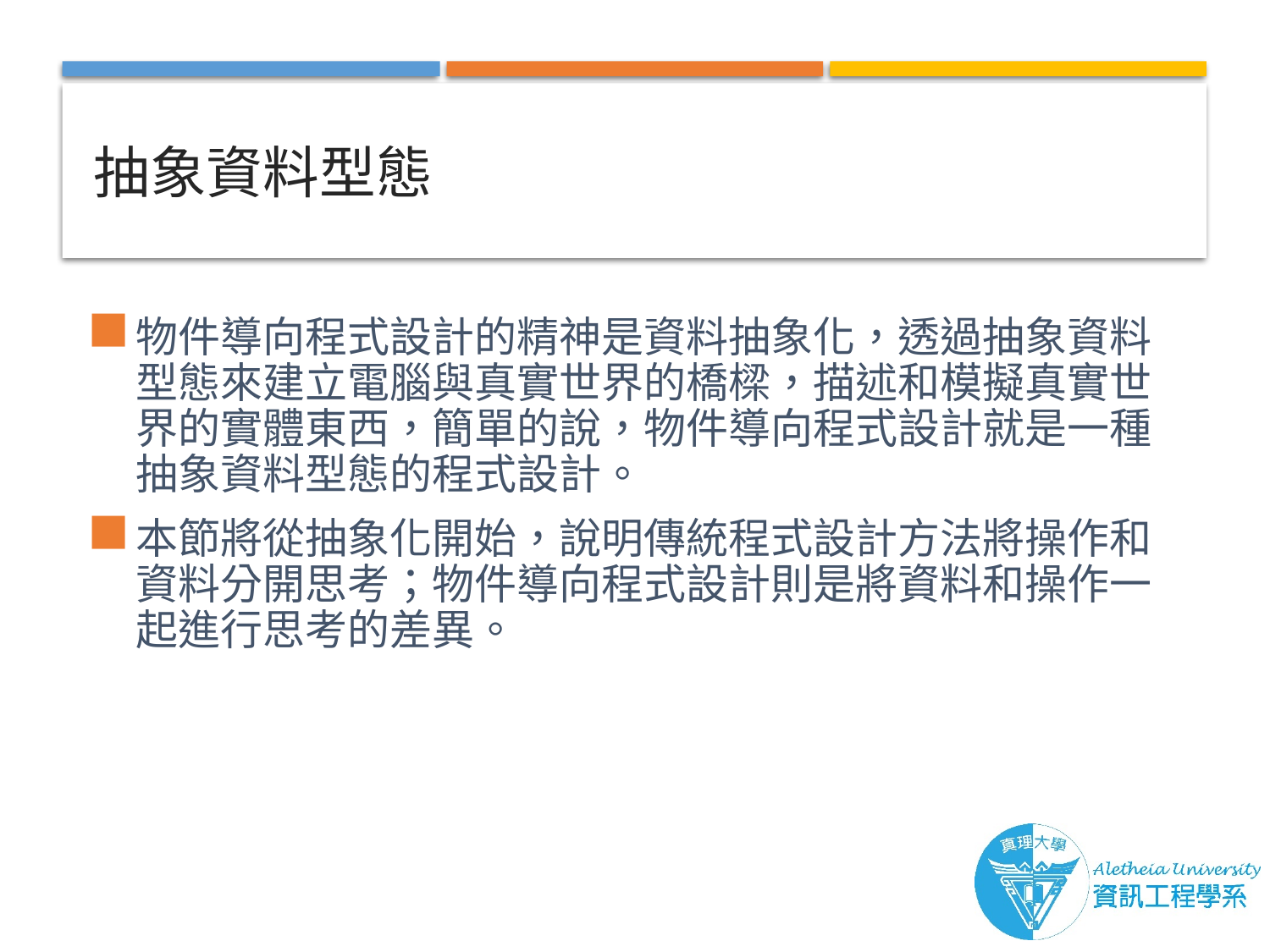

# 抽象資料型態
物件導向程式設計的精神是資料抽象化，透過抽象資料型態來建立電腦與真實世界的橋樑，描述和模擬真實世界的實體東西，簡單的說，物件導向程式設計就是一種抽象資料型態的程式設計。
本節將從抽象化開始，說明傳統程式設計方法將操作和資料分開思考；物件導向程式設計則是將資料和操作一起進行思考的差異。